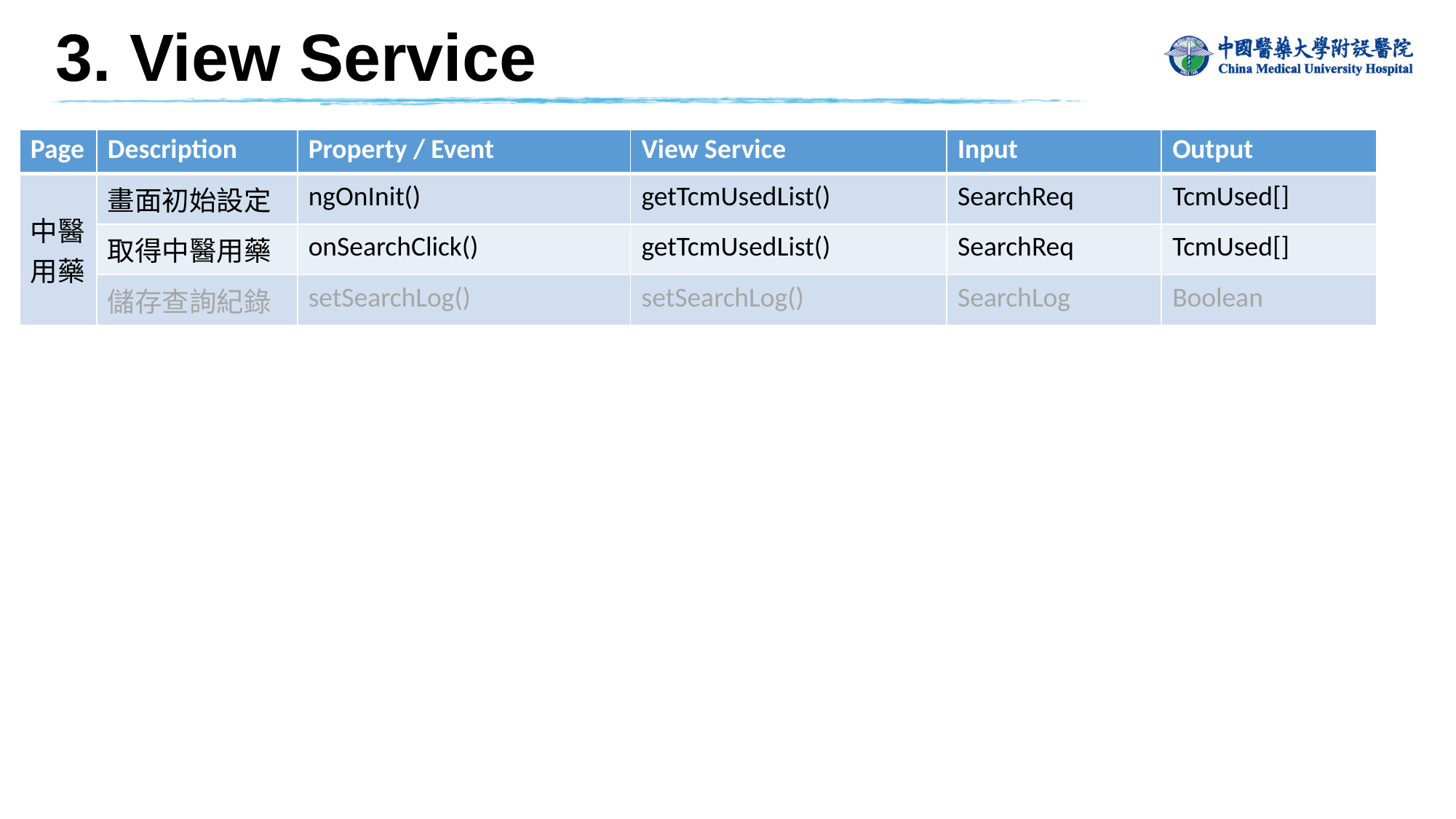

3. View Service
| Page | Description | Property / Event | View Service | Input | Output |
| --- | --- | --- | --- | --- | --- |
| 中醫用藥 | 畫面初始設定 | ngOnInit() | getTcmUsedList() | SearchReq | TcmUsed[] |
|  | 取得中醫用藥 | onSearchClick() | getTcmUsedList() | SearchReq | TcmUsed[] |
|  | 儲存查詢紀錄 | setSearchLog() | setSearchLog() | SearchLog | Boolean |